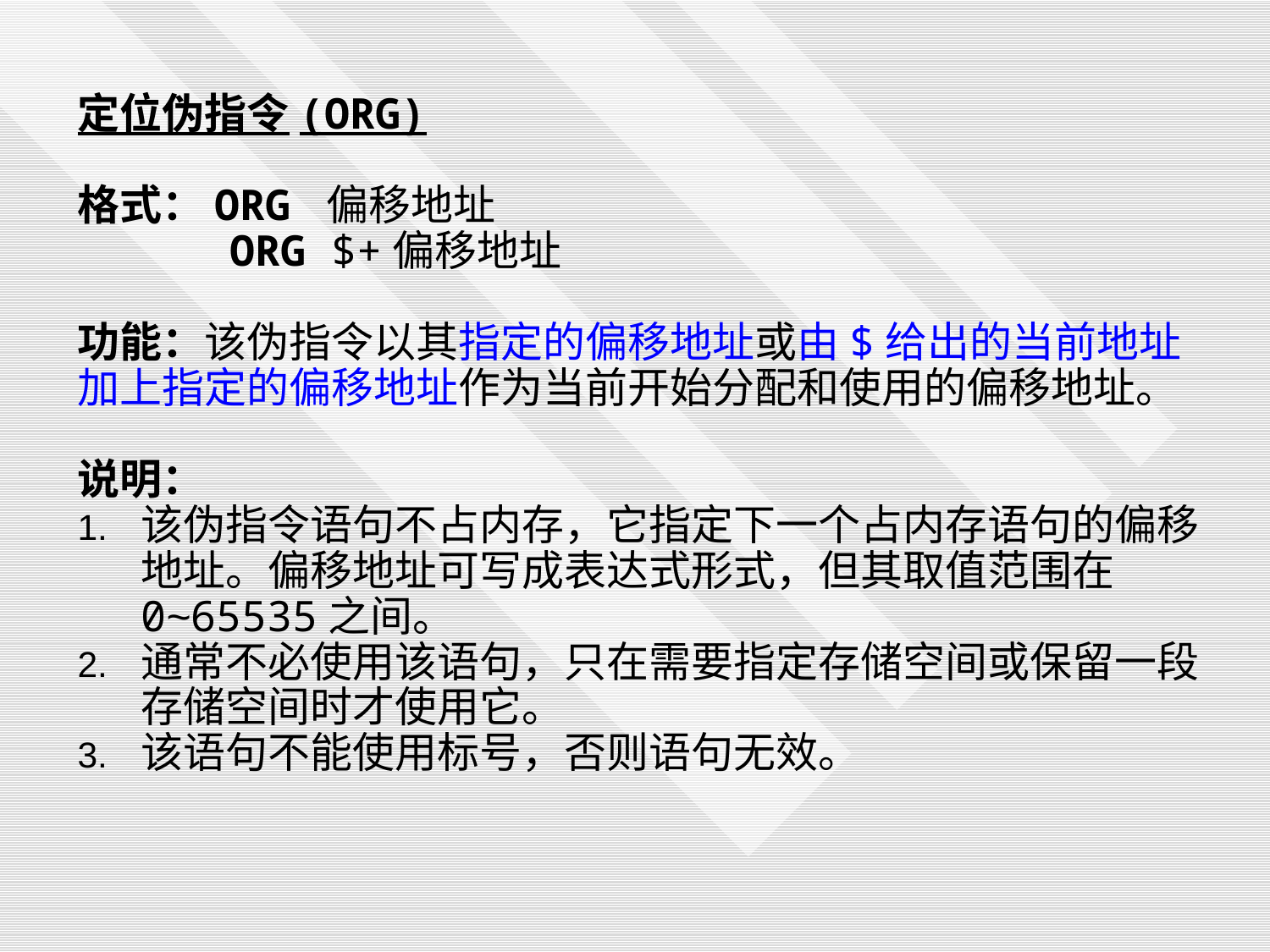

定位伪指令(ORG)

格式：ORG 偏移地址
      ORG $+偏移地址

功能：该伪指令以其指定的偏移地址或由$给出的当前地址加上指定的偏移地址作为当前开始分配和使用的偏移地址。

说明：
该伪指令语句不占内存，它指定下一个占内存语句的偏移地址。偏移地址可写成表达式形式，但其取值范围在0~65535之间。
通常不必使用该语句，只在需要指定存储空间或保留一段存储空间时才使用它。
该语句不能使用标号，否则语句无效。